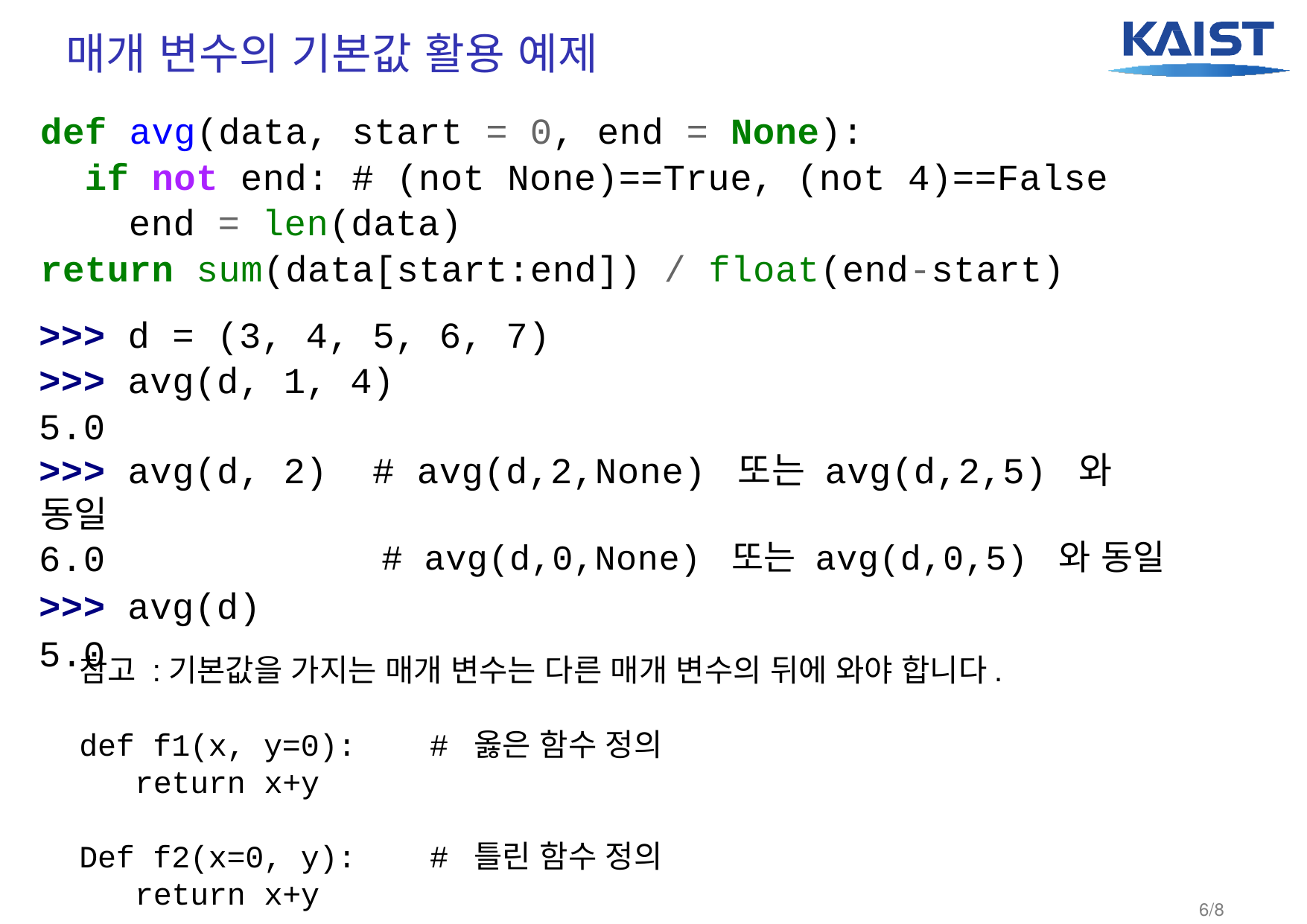

# 매개 변수의 기본값 활용 예제

def avg(data, start = 0, end = None):
if not end: # (not None)==True, (not 4)==False
  end = len(data)
return sum(data[start:end]) / float(end-start)
>>> d = (3, 4, 5, 6, 7)
>>> avg(d, 1, 4)
5.0
>>> avg(d, 2)  # avg(d,2,None) 또는 avg(d,2,5) 와 동일
6.0
>>> avg(d)
5.0

# avg(d,0,None) 또는 avg(d,0,5) 와 동일
참고 :기본값을 가지는 매개 변수는 다른 매개 변수의 뒤에 와야 합니다.

def f1(x, y=0):    # 옳은 함수 정의
   return x+y

Def f2(x=0, y):    # 틀린 함수 정의
   return x+y
6/8